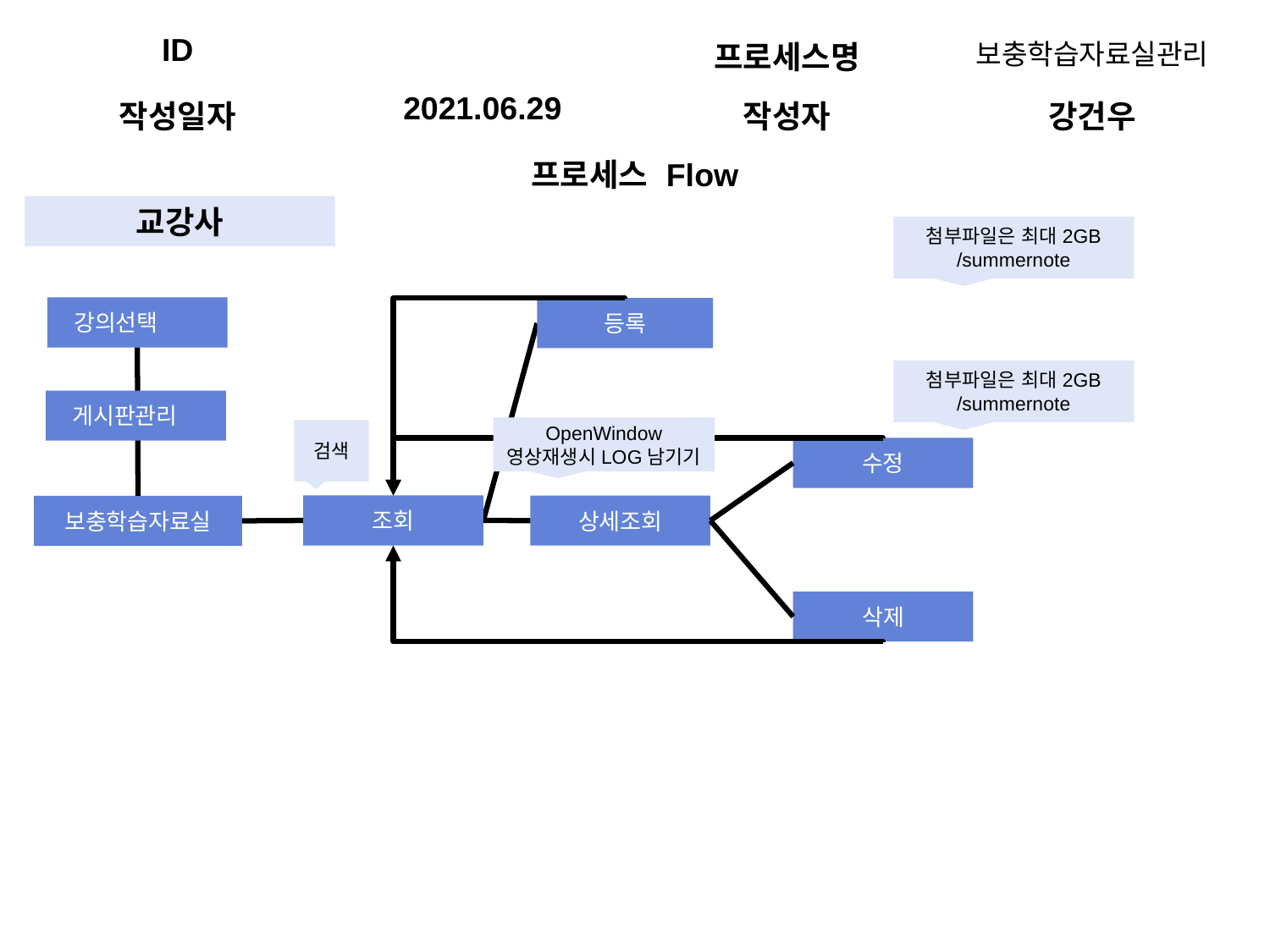

| ID |  | 프로세스명 | 보충학습자료실관리 |
| --- | --- | --- | --- |
| 작성일자 | 2021.06.29 | 작성자 | 강건우 |
| 프로세스 Flow |  |  |  |
교강사
첨부파일은 최대2GB
/summernote
강의선택
등록
첨부파일은 최대2GB
/summernote
게시판관리
OpenWindow
영상재생시LOG남기기
검색
수정
조회
상세조회
보충학습자료실
삭제